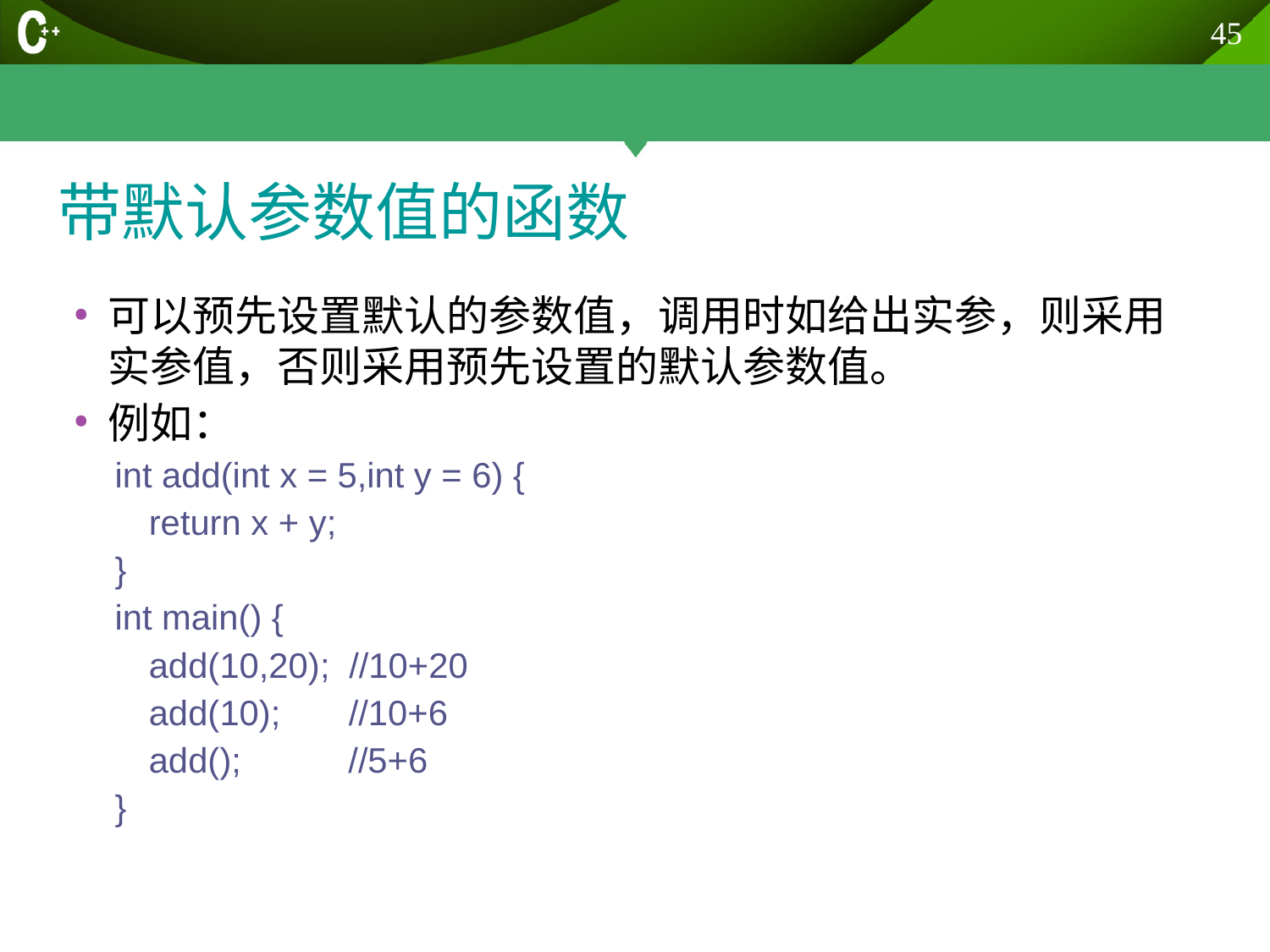

45
# 带默认参数值的函数
可以预先设置默认的参数值，调用时如给出实参，则采用实参值，否则采用预先设置的默认参数值。
例如：
int add(int x = 5,int y = 6) {
	return x + y;
}
int main() {
	add(10,20);  //10+20
	add(10);       //10+6
	add();           //5+6
}